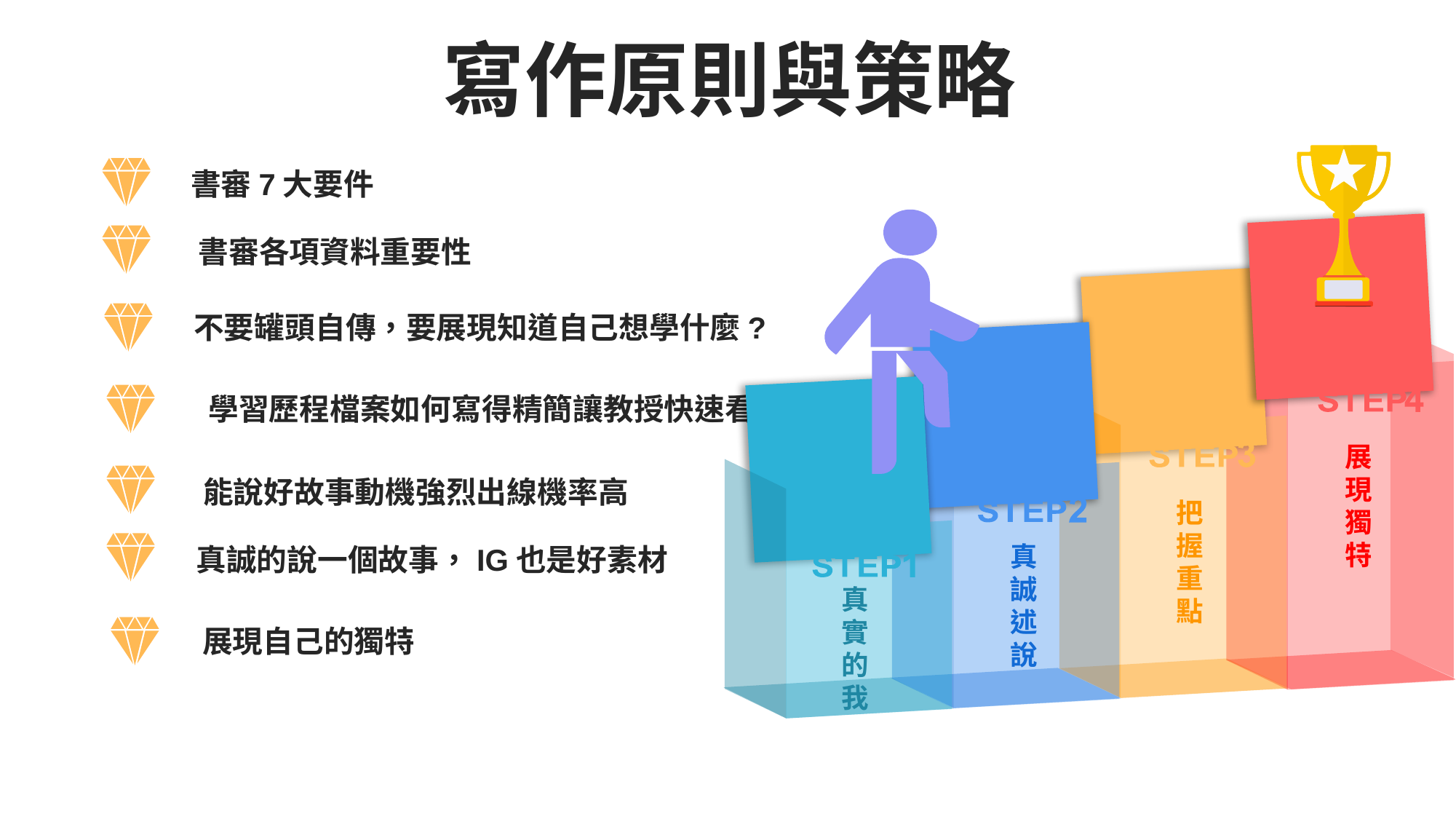

寫作原則與策略

書審7大要件

書審各項資料重要性

不要罐頭自傳，要展現知道自己想學什麼?

學習歷程檔案如何寫得精簡讓教授快速看見真實性

展
現
獨
特

能說好故事動機強烈出線機率高

把
握
重
點

真
誠
述
說
真誠的說一個故事，IG也是好素材

真
實
的
我

展現自己的獨特